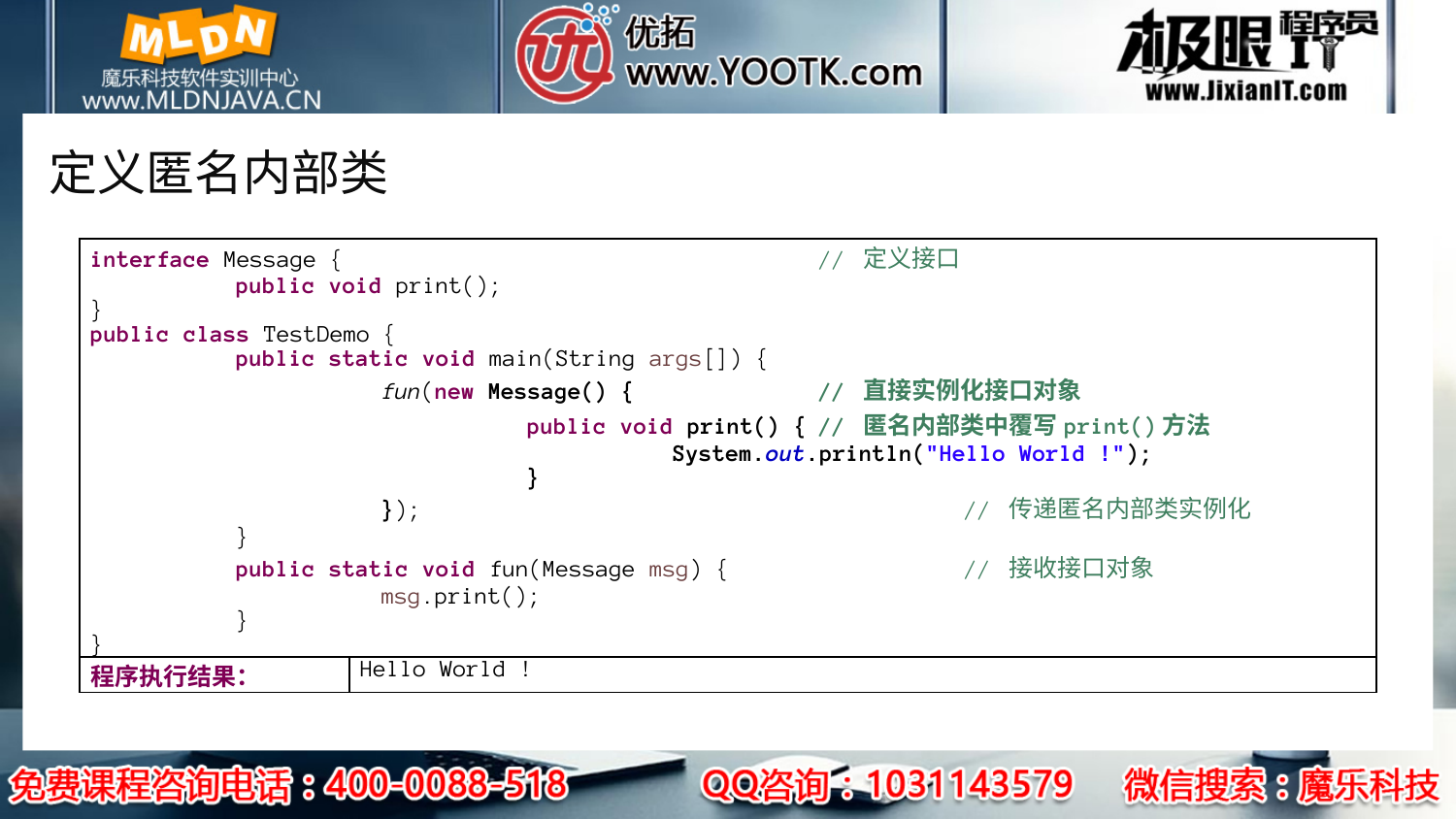

# 定义匿名内部类
| interface Message { // 定义接口 public void print(); } public class TestDemo { public static void main(String args[]) { fun(new Message() { // 直接实例化接口对象 public void print() { // 匿名内部类中覆写print()方法 System.out.println("Hello World !"); } }); // 传递匿名内部类实例化 } public static void fun(Message msg) { // 接收接口对象 msg.print(); } } |  |
| --- | --- |
| 程序执行结果： | Hello World ! |